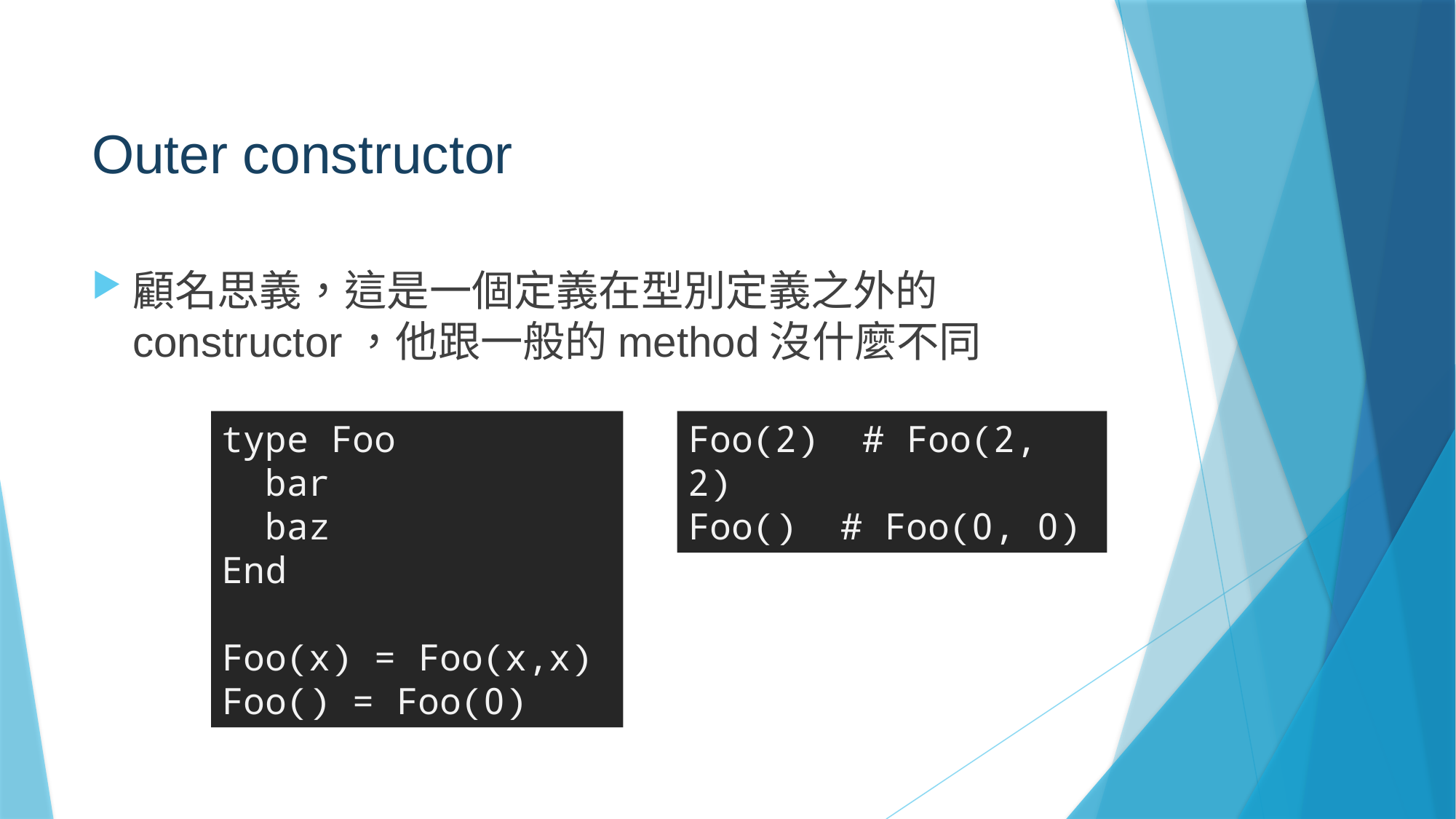

# Outer constructor
顧名思義，這是一個定義在型別定義之外的constructor，他跟一般的method沒什麼不同

type Foo
  bar
  baz
End

Foo(x) = Foo(x,x)
Foo() = Foo(0)
Foo(2)  # Foo(2, 2)
Foo()  # Foo(0, 0)